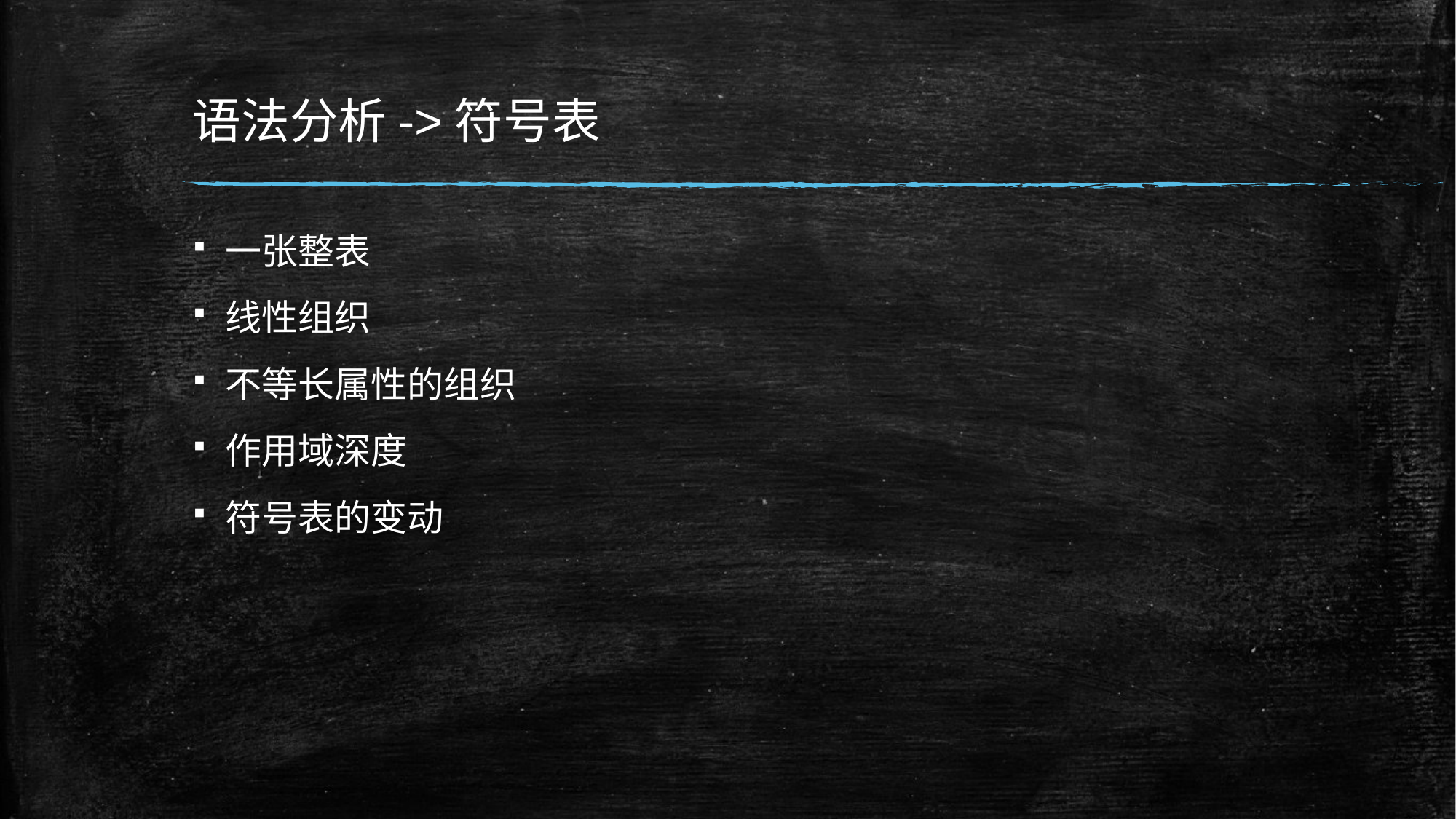

# 语法分析->符号表
一张整表
线性组织
不等长属性的组织
作用域深度
符号表的变动